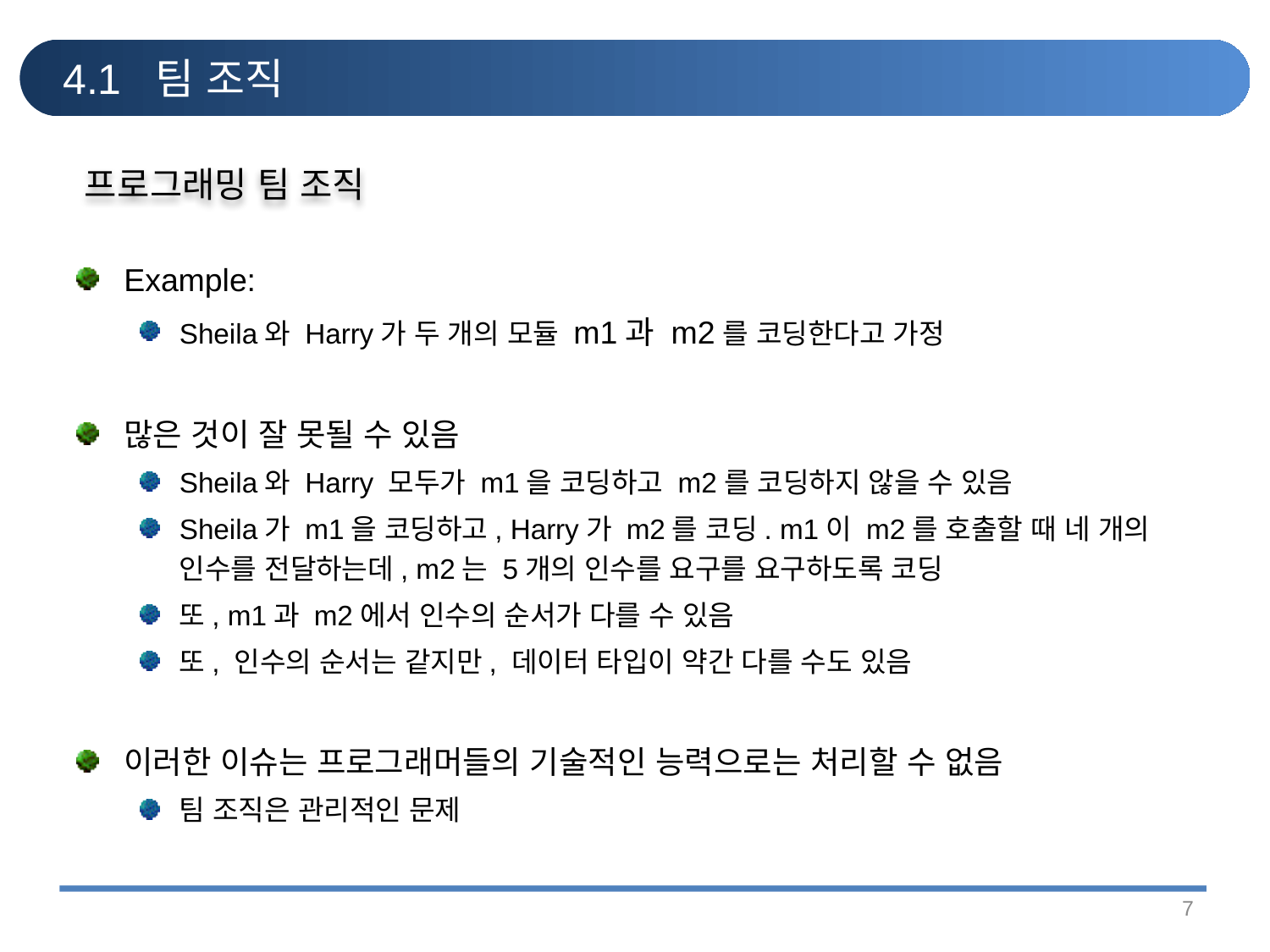

# 4.1  팀 조직
프로그래밍 팀 조직
Example:
Sheila와 Harry가 두 개의 모듈 m1과 m2를 코딩한다고 가정

많은 것이 잘 못될 수 있음
Sheila와 Harry 모두가 m1을 코딩하고 m2를 코딩하지 않을 수 있음
Sheila가 m1을 코딩하고, Harry가 m2를 코딩. m1이 m2를 호출할 때 네 개의 인수를 전달하는데, m2는 5개의 인수를 요구를 요구하도록 코딩
또, m1과 m2에서 인수의 순서가 다를 수 있음
또, 인수의 순서는 같지만, 데이터 타입이 약간 다를 수도 있음

이러한 이슈는 프로그래머들의 기술적인 능력으로는 처리할 수 없음
팀 조직은 관리적인 문제
7